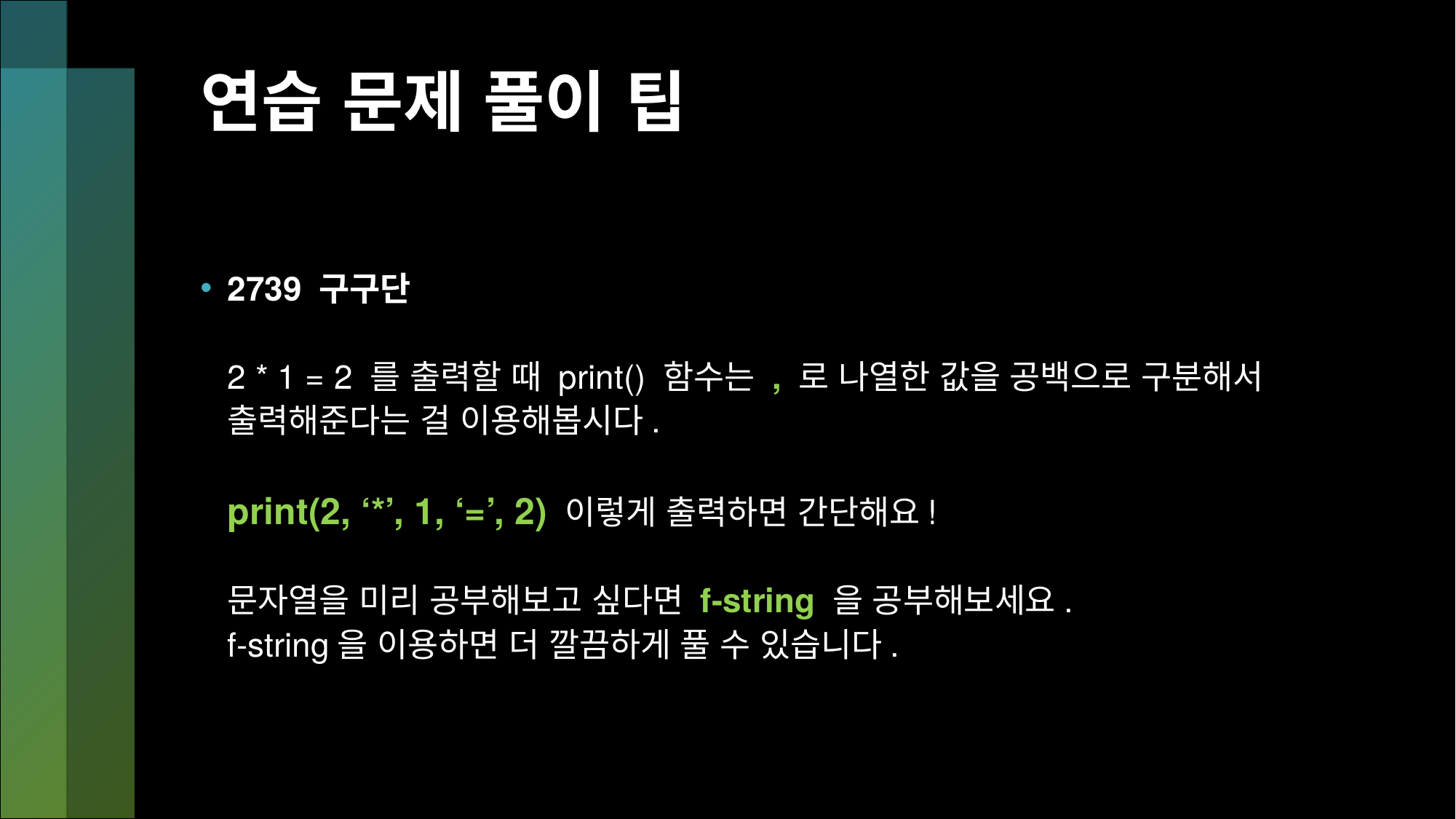

# 연습 문제 풀이 팁
2739 구구단
2 * 1 = 2 를 출력할 때 print() 함수는 , 로 나열한 값을 공백으로 구분해서 출력해준다는 걸 이용해봅시다.
print(2, ‘*’, 1, ‘=’, 2) 이렇게 출력하면 간단해요!
문자열을 미리 공부해보고 싶다면 f-string 을 공부해보세요.
f-string을 이용하면 더 깔끔하게 풀 수 있습니다.